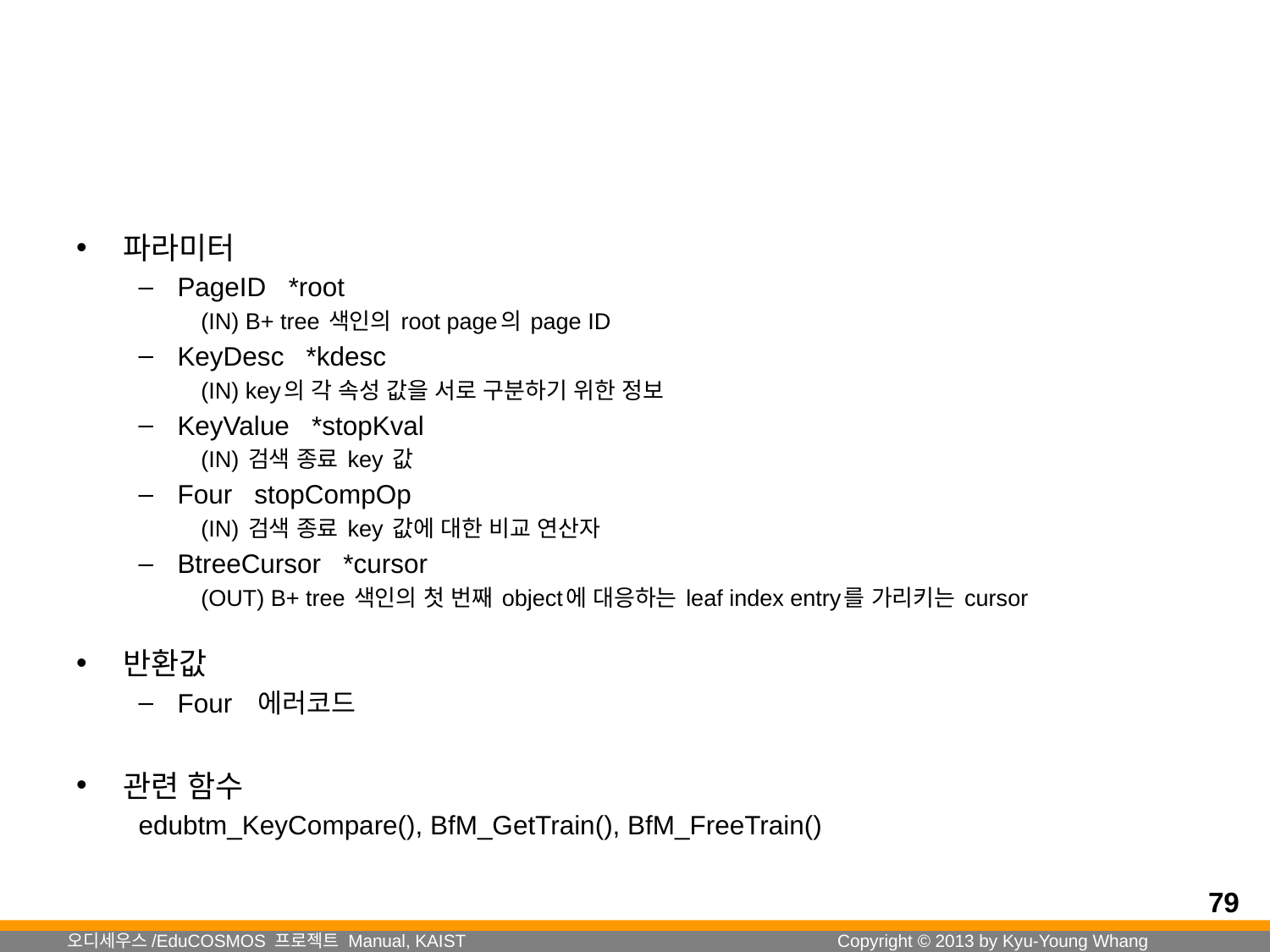

#
파라미터
PageID   *root
(IN) B+ tree 색인의 root page의 page ID
KeyDesc   *kdesc
(IN) key의 각 속성 값을 서로 구분하기 위한 정보
KeyValue   *stopKval
(IN) 검색 종료 key 값
Four   stopCompOp
(IN) 검색 종료 key 값에 대한 비교 연산자
BtreeCursor   *cursor
(OUT) B+ tree 색인의 첫 번째 object에 대응하는 leaf index entry를 가리키는 cursor
반환값
Four   에러코드

관련 함수
edubtm_KeyCompare(), BfM_GetTrain(), BfM_FreeTrain()